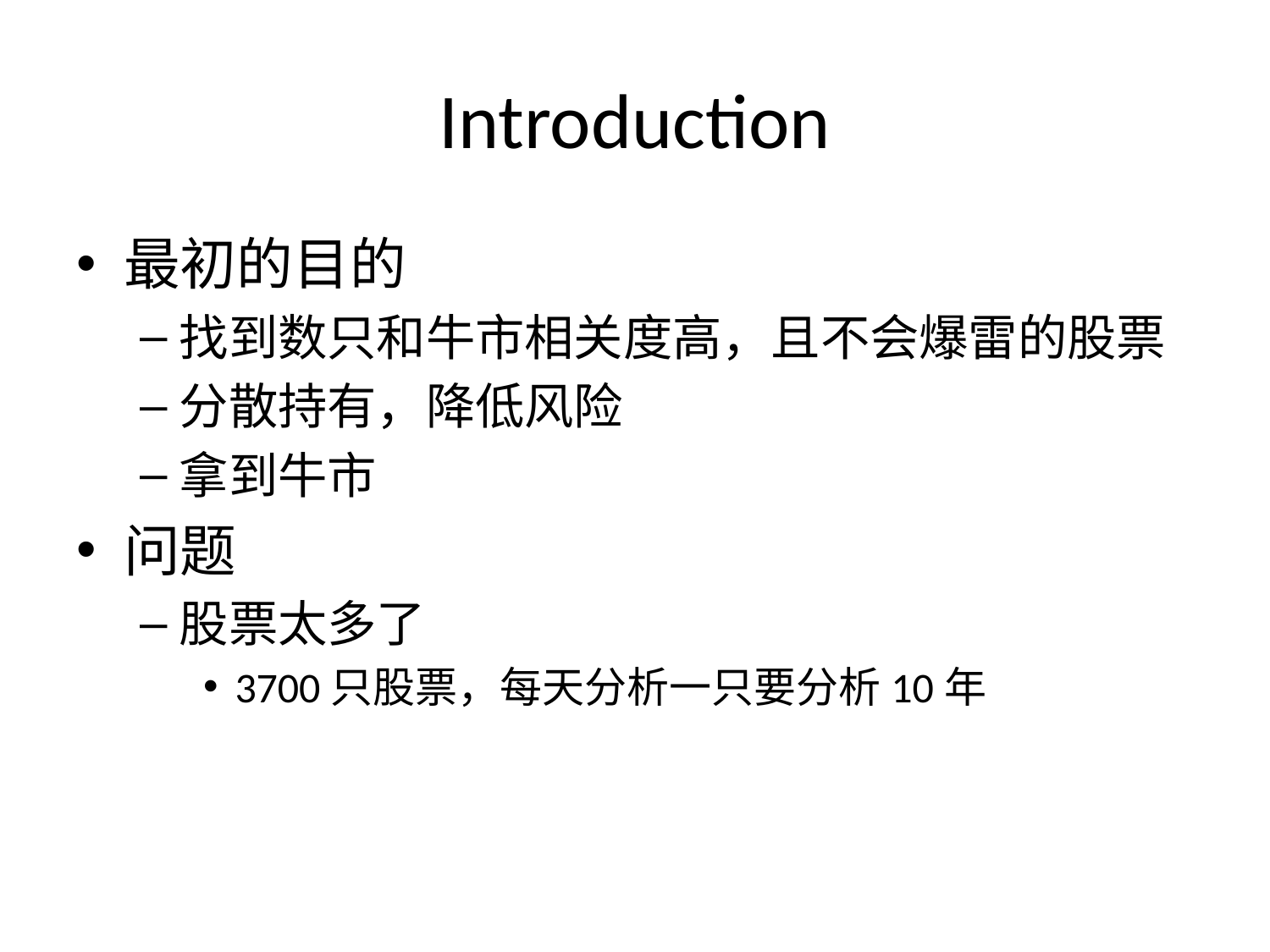

# Introduction
最初的目的
找到数只和牛市相关度高，且不会爆雷的股票
分散持有，降低风险
拿到牛市
问题
股票太多了
3700只股票，每天分析一只要分析10年